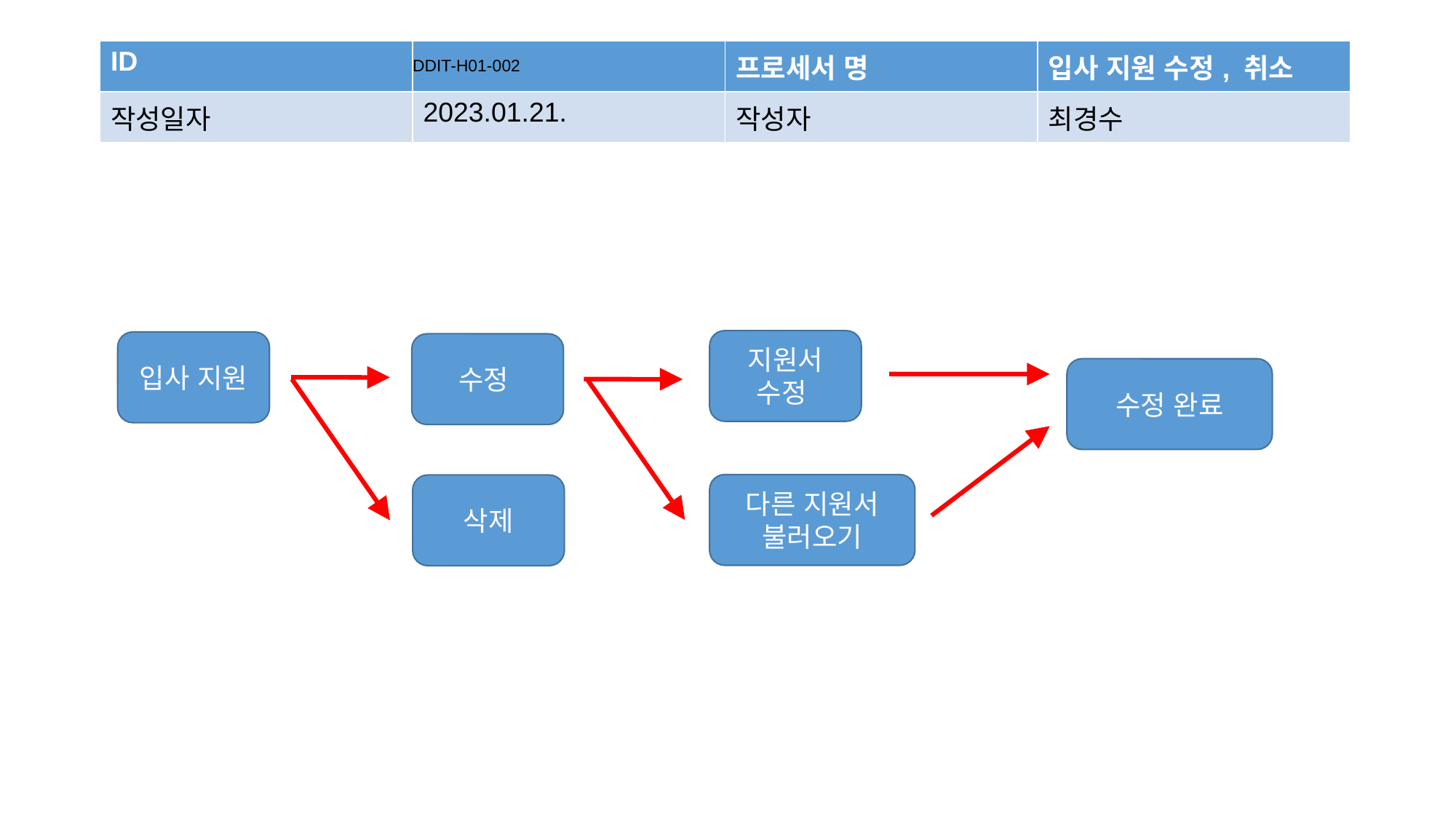

| ID | DDIT-H01-002 | 프로세서 명 | 입사 지원 수정, 취소 |
| --- | --- | --- | --- |
| 작성일자 | 2023.01.21. | 작성자 | 최경수 |
지원서
수정
입사 지원
수정
수정 완료
다른 지원서 불러오기
삭제